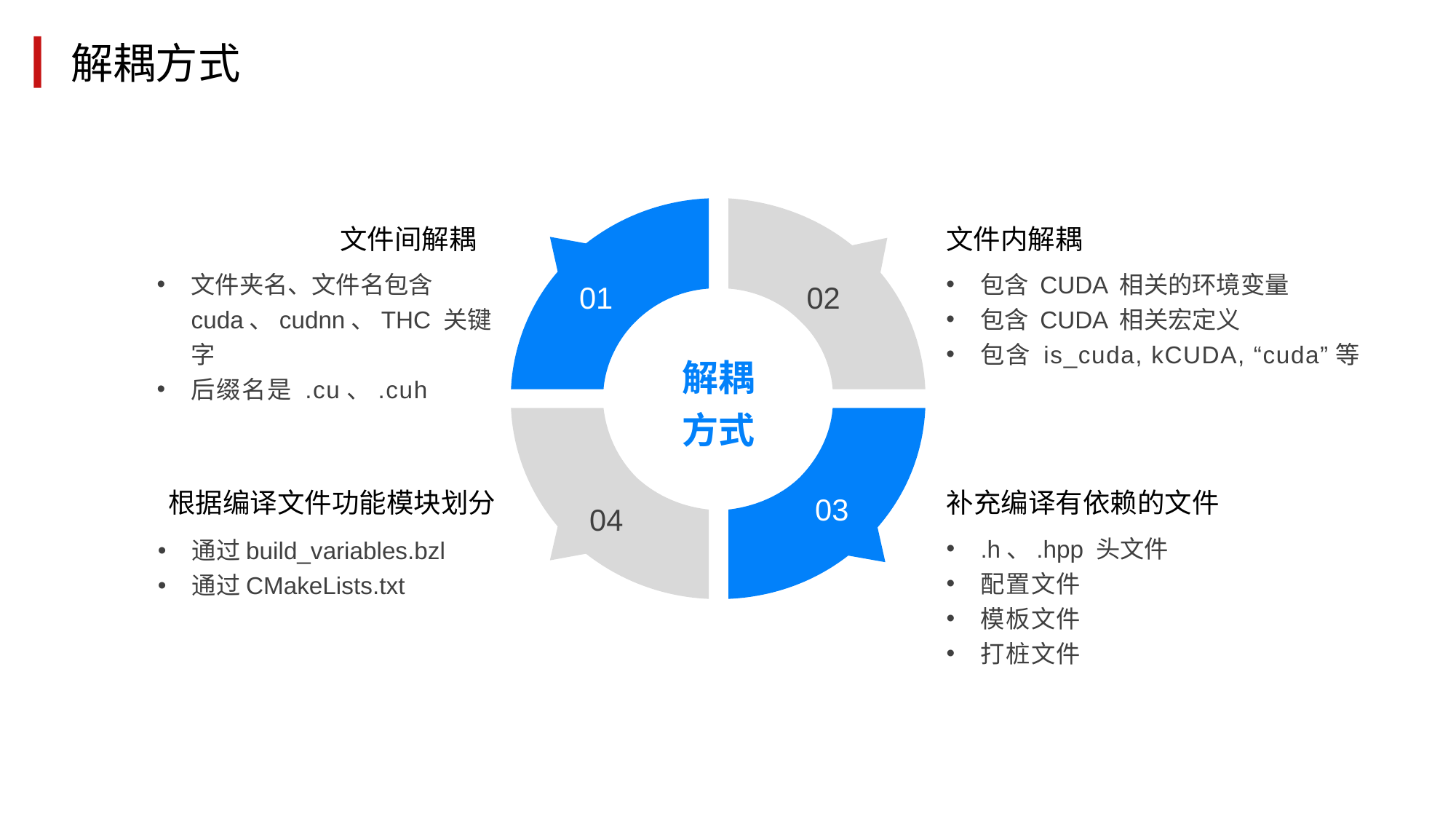

解耦方式

文件间解耦
文件内解耦
文件夹名、文件名包含 cuda、cudnn、THC 关键字
后缀名是 .cu、.cuh
包含 CUDA 相关的环境变量
包含 CUDA 相关宏定义
包含 is_cuda, kCUDA, “cuda”等
01
02
解耦方式

根据编译文件功能模块划分
补充编译有依赖的文件
03
04
.h、.hpp 头文件
配置文件
模板文件
打桩文件
通过build_variables.bzl
通过CMakeLists.txt